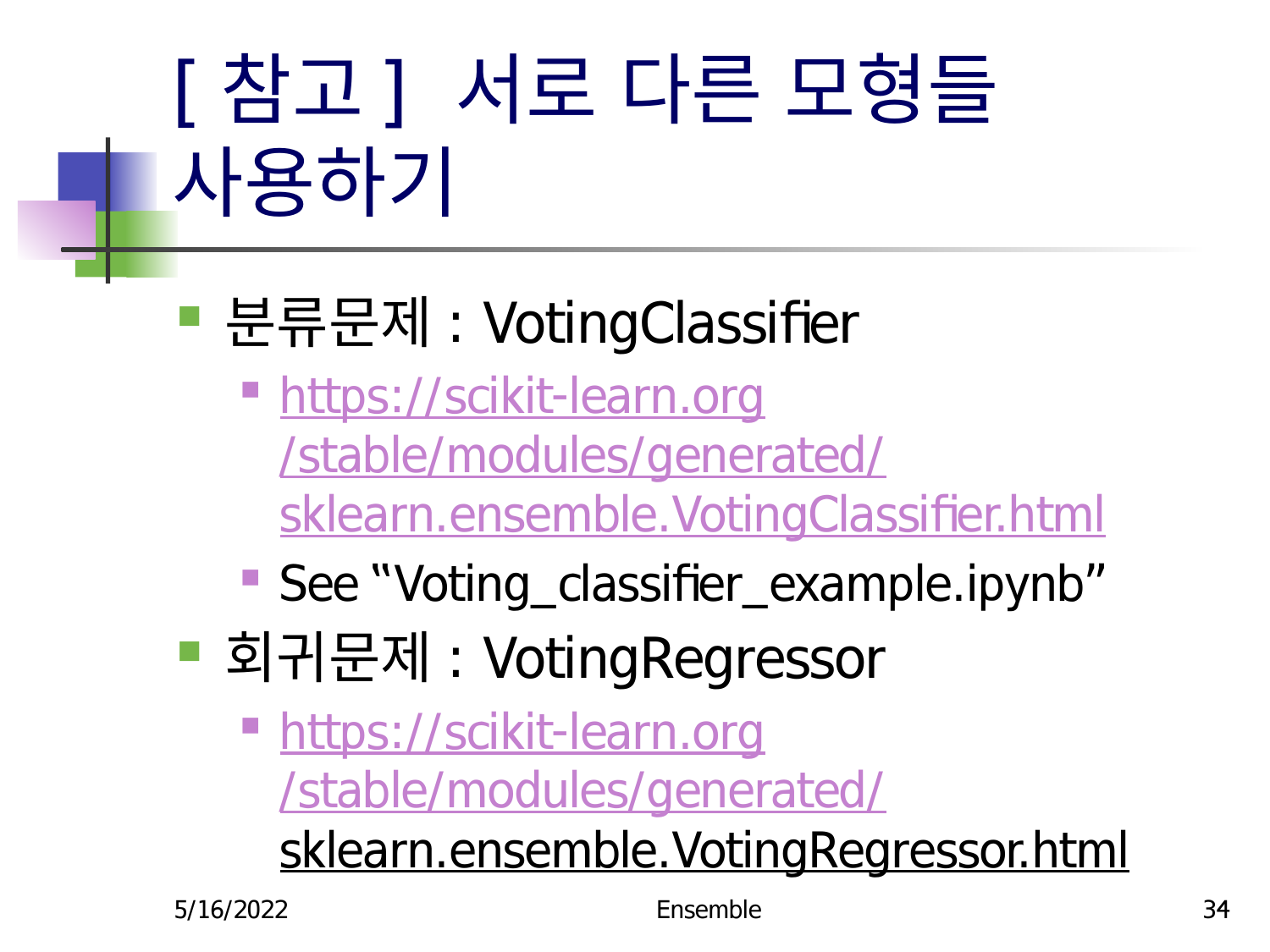

# [참고] 서로 다른 모형들 사용하기
분류문제: VotingClassifier
https://scikit-learn.org/stable/modules/generated/sklearn.ensemble.VotingClassifier.html
See “Voting_classifier_example.ipynb”
회귀문제: VotingRegressor
https://scikit-learn.org/stable/modules/generated/sklearn.ensemble.VotingRegressor.html
5/16/2022
Ensemble
34